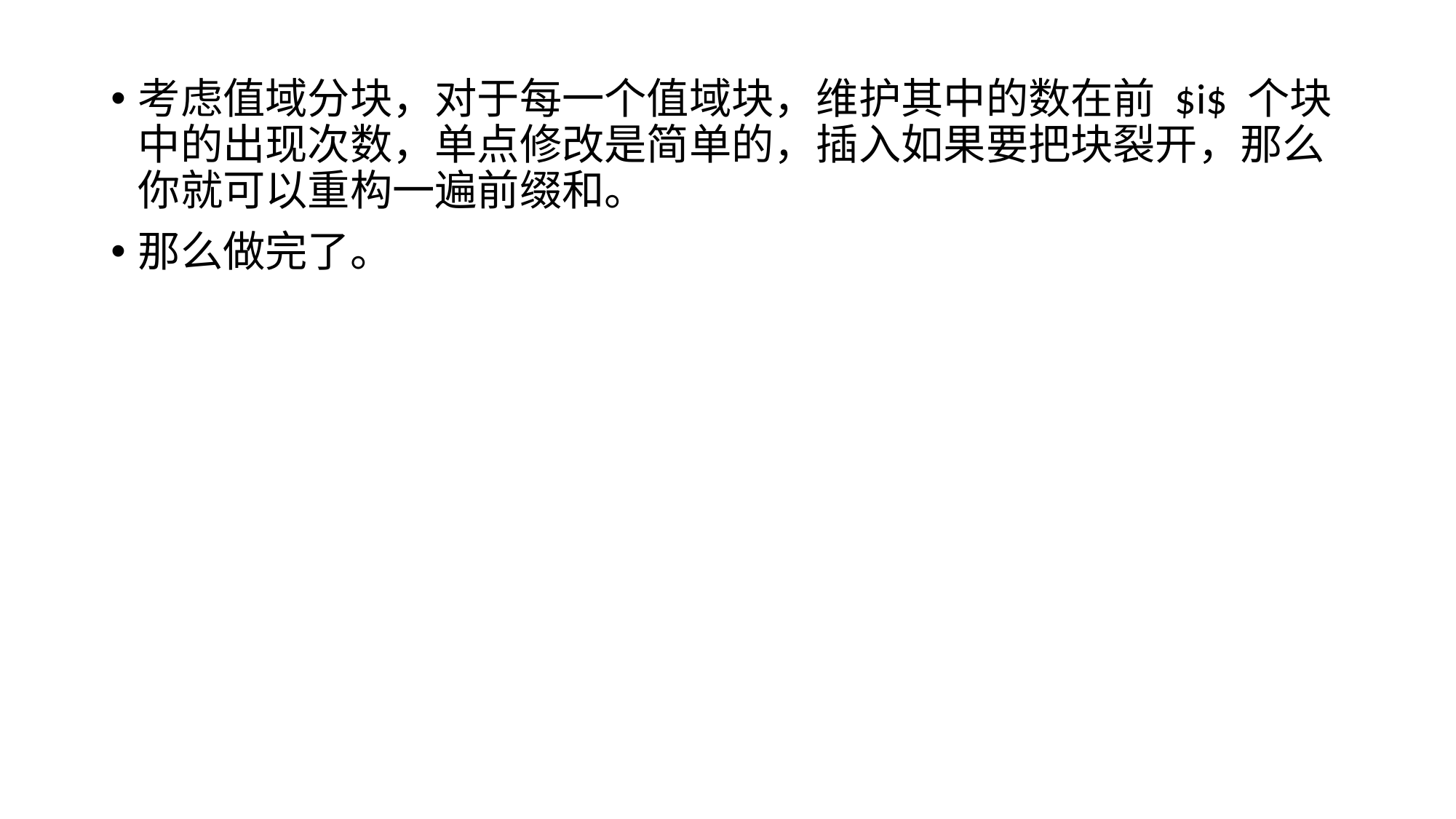

#
考虑值域分块，对于每一个值域块，维护其中的数在前 $i$ 个块中的出现次数，单点修改是简单的，插入如果要把块裂开，那么你就可以重构一遍前缀和。
那么做完了。